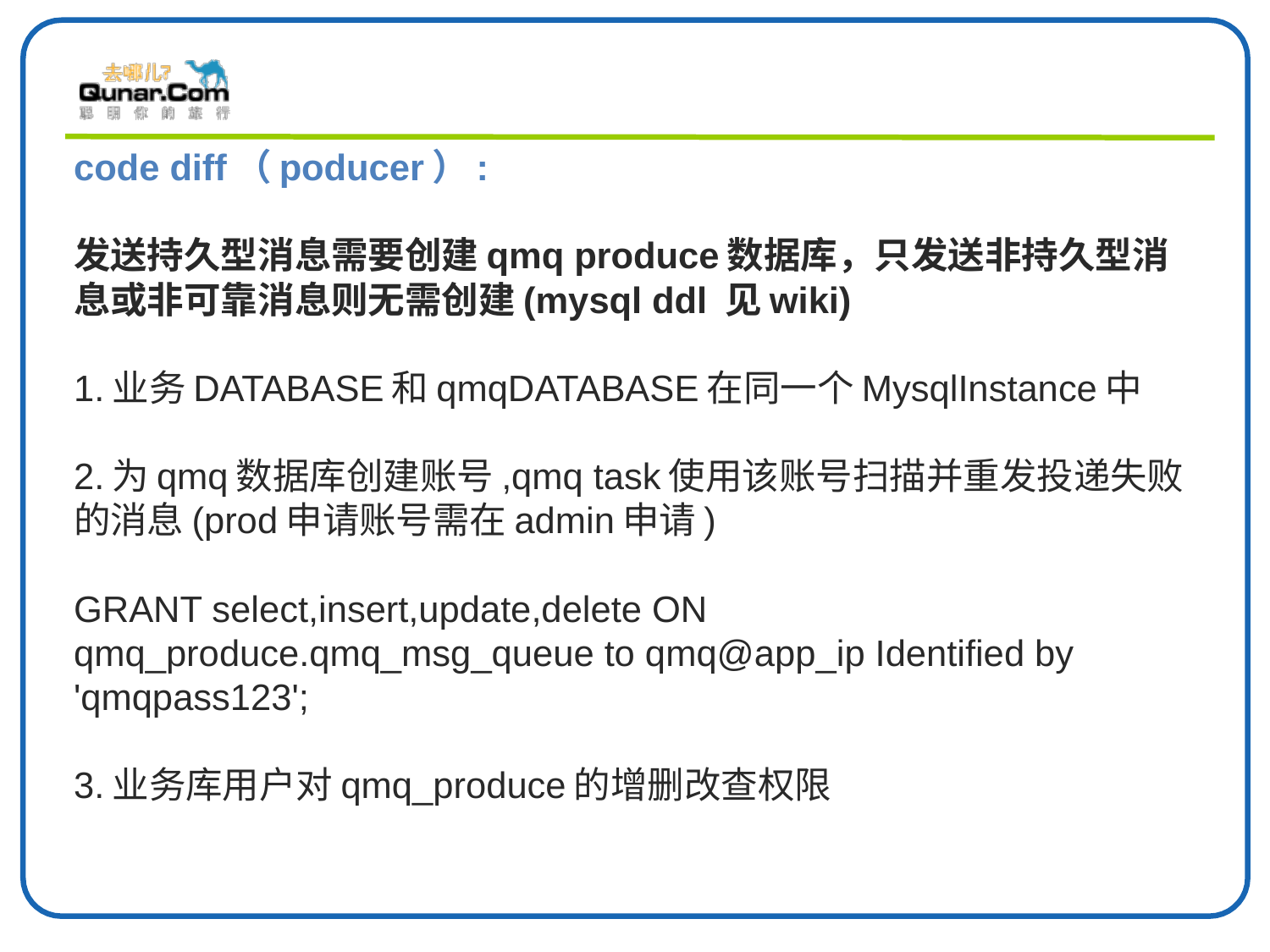

code diff（poducer）:

发送持久型消息需要创建qmq produce数据库，只发送非持久型消息或非可靠消息则无需创建(mysql ddl 见wiki)

1.业务DATABASE和qmqDATABASE在同一个MysqlInstance中

2.为qmq数据库创建账号,qmq task使用该账号扫描并重发投递失败的消息(prod申请账号需在admin申请)

GRANT select,insert,update,delete ON qmq_produce.qmq_msg_queue to qmq@app_ip Identified by 'qmqpass123';

3.业务库用户对qmq_produce的增删改查权限